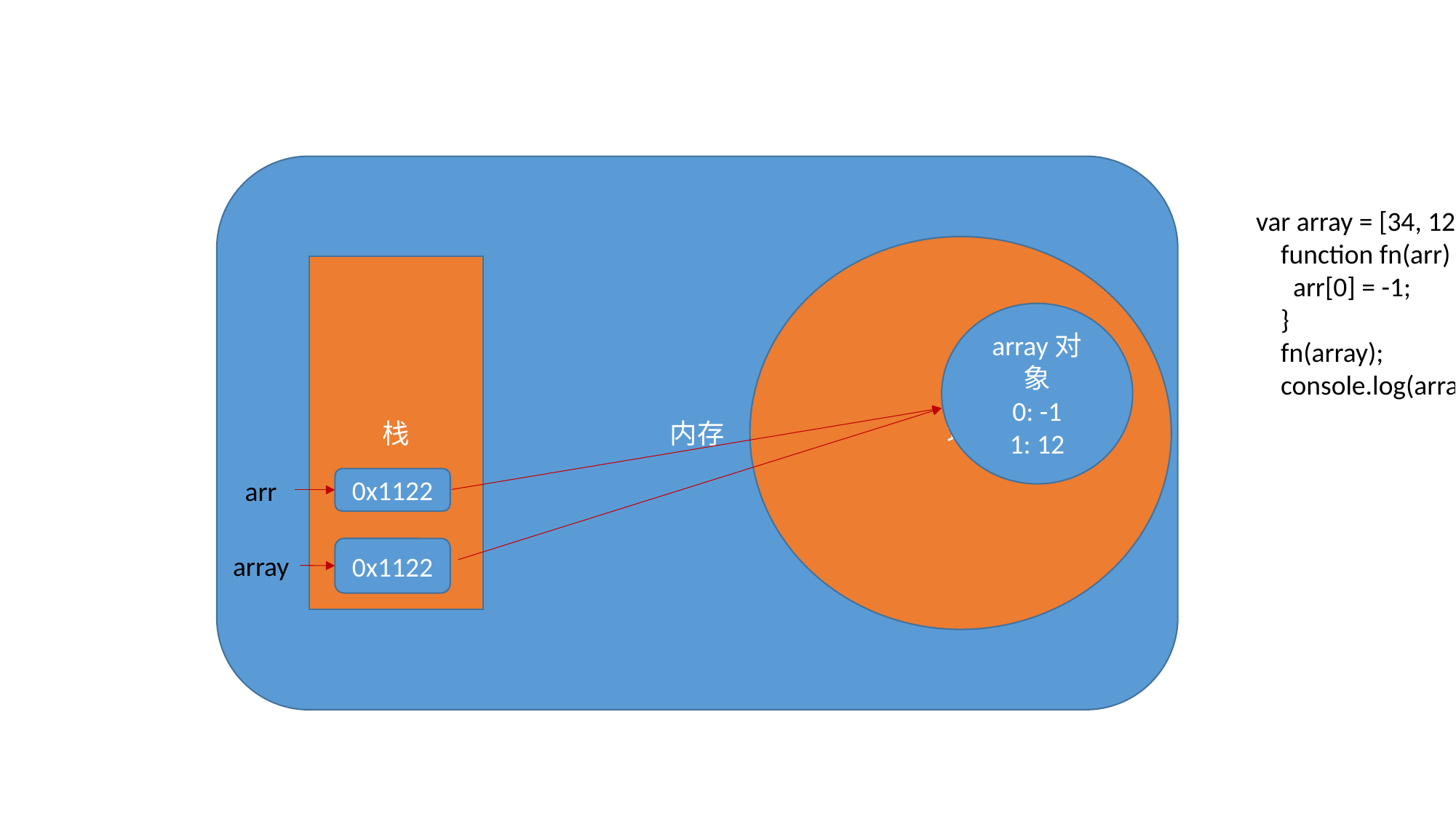

内存
var array = [34, 12, 88, 20, 30];
    function fn(arr) {
      arr[0] = -1;
    }
    fn(array);
    console.log(array);
堆
栈
array对象
0: -1
1: 12
0x1122
arr
0x1122
array